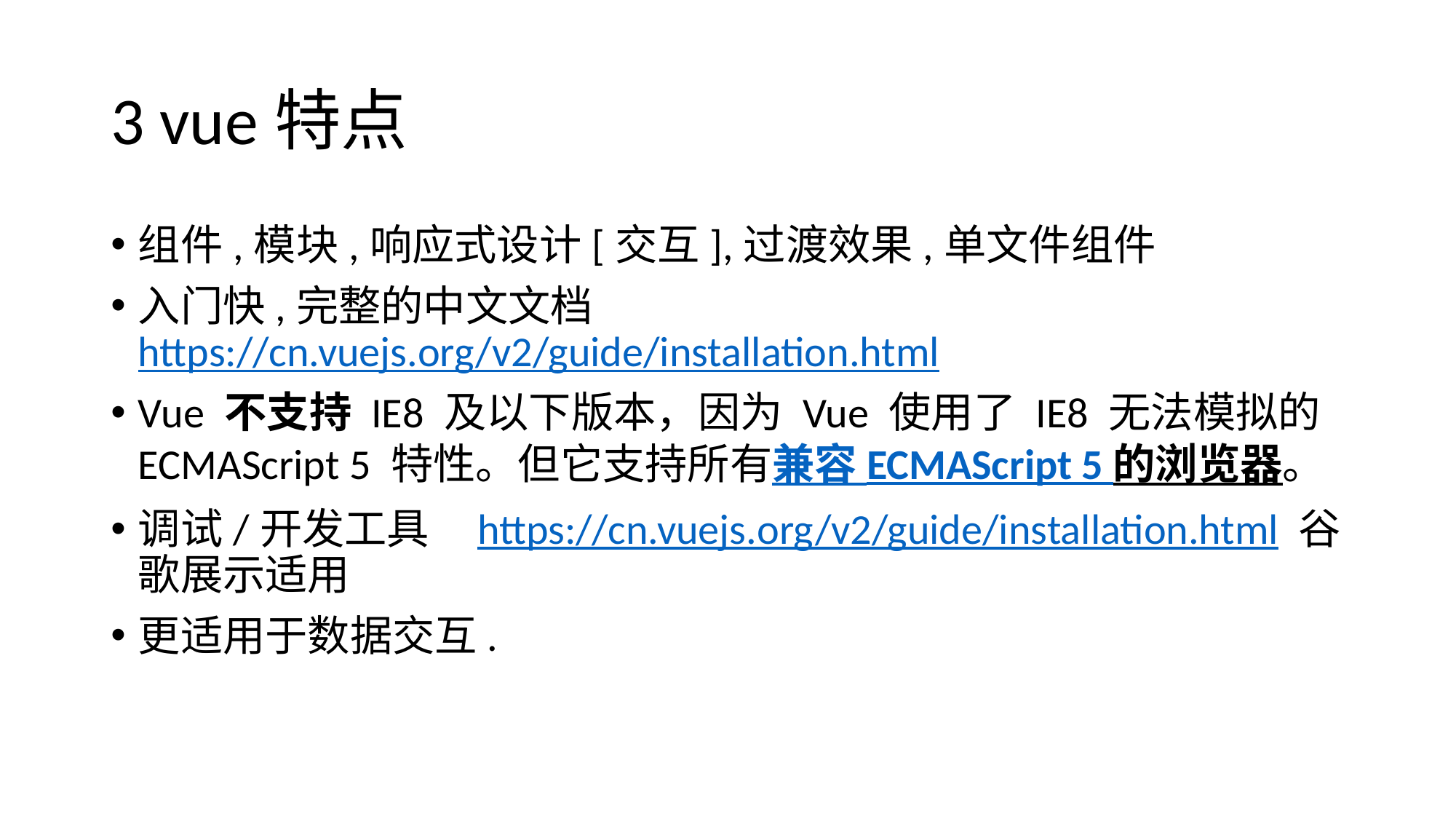

# 3 vue特点
组件,模块,响应式设计[交互],过渡效果,单文件组件
入门快,完整的中文文档 https://cn.vuejs.org/v2/guide/installation.html
Vue 不支持 IE8 及以下版本，因为 Vue 使用了 IE8 无法模拟的 ECMAScript 5 特性。但它支持所有兼容 ECMAScript 5 的浏览器。
调试/开发工具    https://cn.vuejs.org/v2/guide/installation.html 谷歌展示适用
更适用于数据交互.